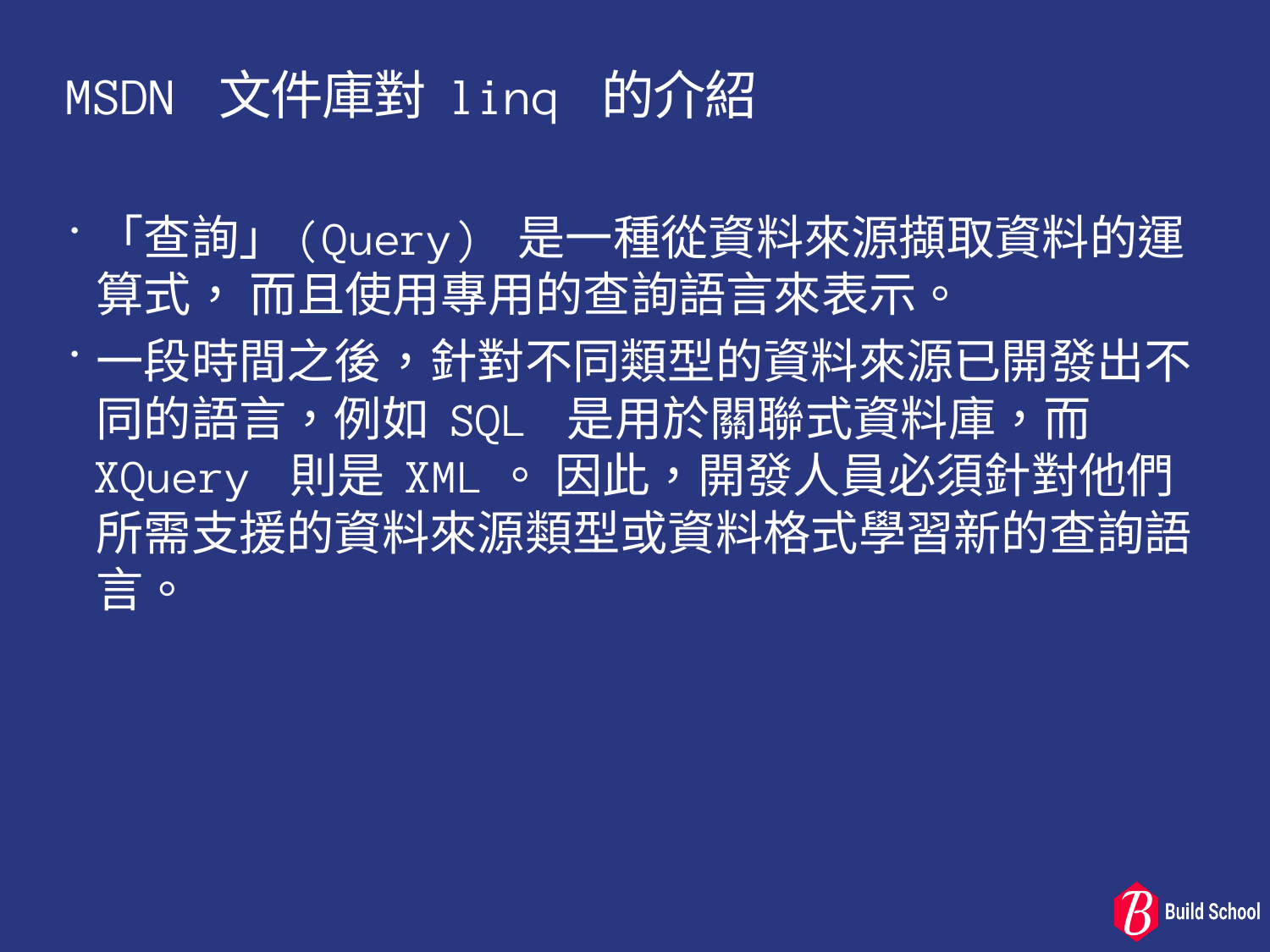

# MSDN 文件庫對 linq 的介紹
「查詢」(Query) 是一種從資料來源擷取資料的運算式， 而且使用專用的查詢語言來表示。
一段時間之後，針對不同類型的資料來源已開發出不同的語言，例如 SQL 是用於關聯式資料庫，而 XQuery 則是 XML。 因此，開發人員必須針對他們所需支援的資料來源類型或資料格式學習新的查詢語言。